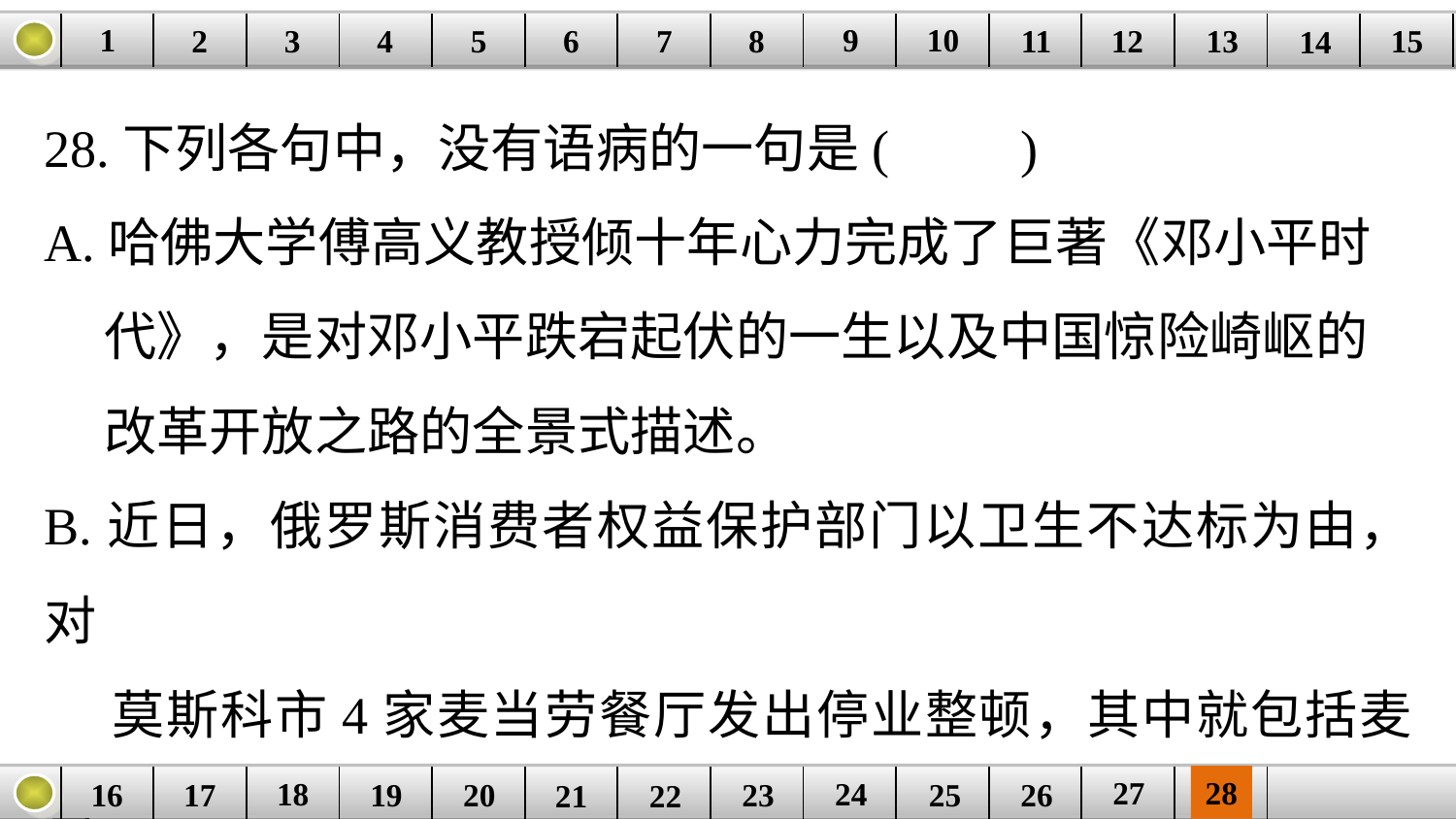

9
10
1
3
4
5
6
8
11
2
12
15
|  |  |  |  |  |  |  |  |  |  |  |  |  |  |  |
| --- | --- | --- | --- | --- | --- | --- | --- | --- | --- | --- | --- | --- | --- | --- |
7
13
14

28.下列各句中，没有语病的一句是(　　)
A.哈佛大学傅高义教授倾十年心力完成了巨著《邓小平时
    代》，是对邓小平跌宕起伏的一生以及中国惊险崎岖的
    改革开放之路的全景式描述。
B.近日，俄罗斯消费者权益保护部门以卫生不达标为由，对
    莫斯科市4家麦当劳餐厅发出停业整顿，其中就包括麦当
    劳在俄罗斯开设的第一家餐厅。

27
28
18
24
16
25
26
|  |  |  |  |  |  |  |  |  |  |  |  |  |
| --- | --- | --- | --- | --- | --- | --- | --- | --- | --- | --- | --- | --- |
23
17
19
20
21
22